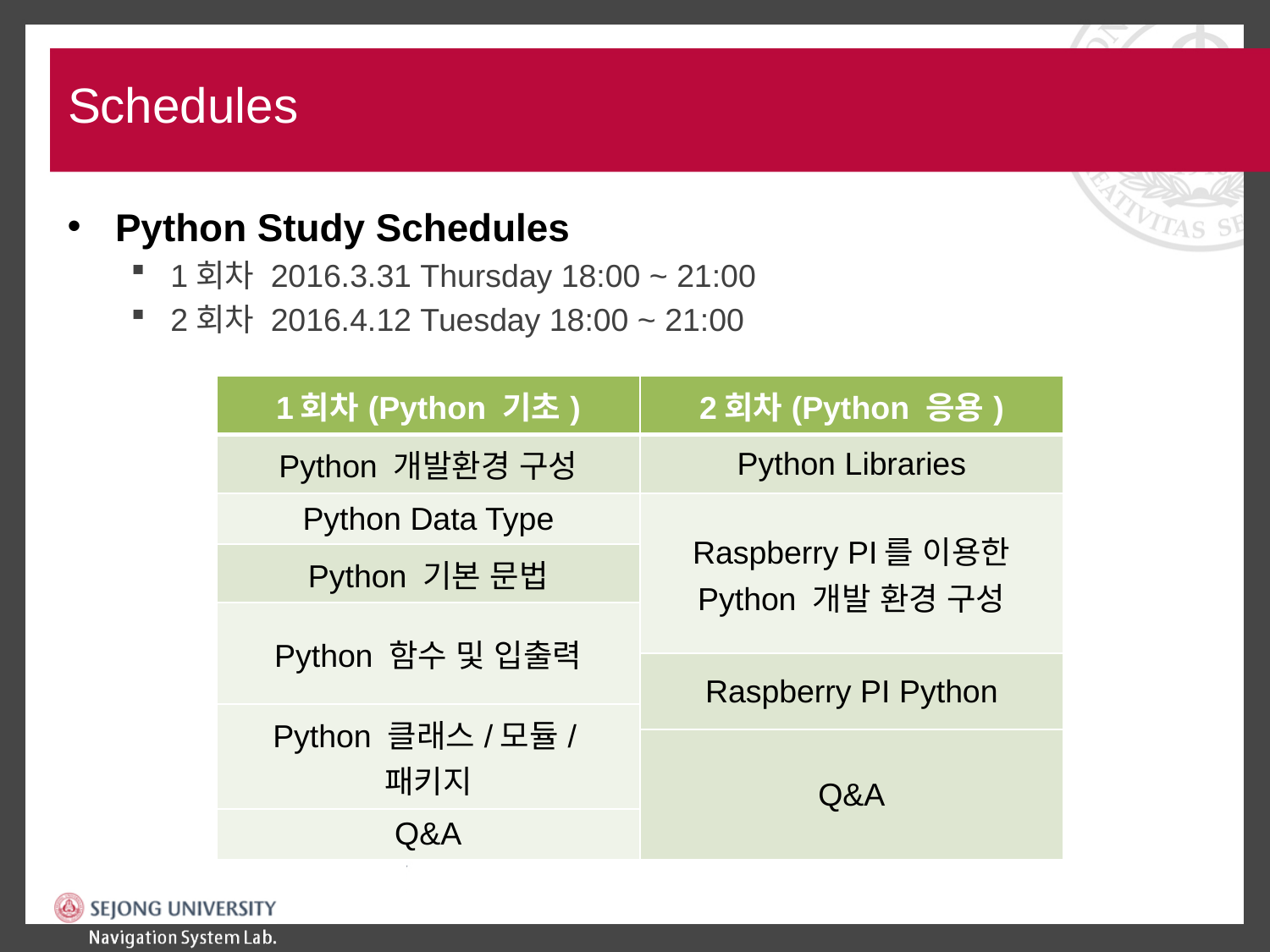

# Schedules
Python Study Schedules
1회차 2016.3.31 Thursday 18:00 ~ 21:00
2회차 2016.4.12 Tuesday 18:00 ~ 21:00
| 1회차(Python 기초) | 2회차(Python 응용) |
| --- | --- |
| Python 개발환경 구성 | Python Libraries |
| Python Data Type | Raspberry PI를 이용한 Python 개발 환경 구성 |
| Python 기본 문법 |  |
| Python 함수 및 입출력 |  |
|  | Raspberry PI Python |
| Python 클래스/모듈/패키지 |  |
|  | Q&A |
| Q&A |  |